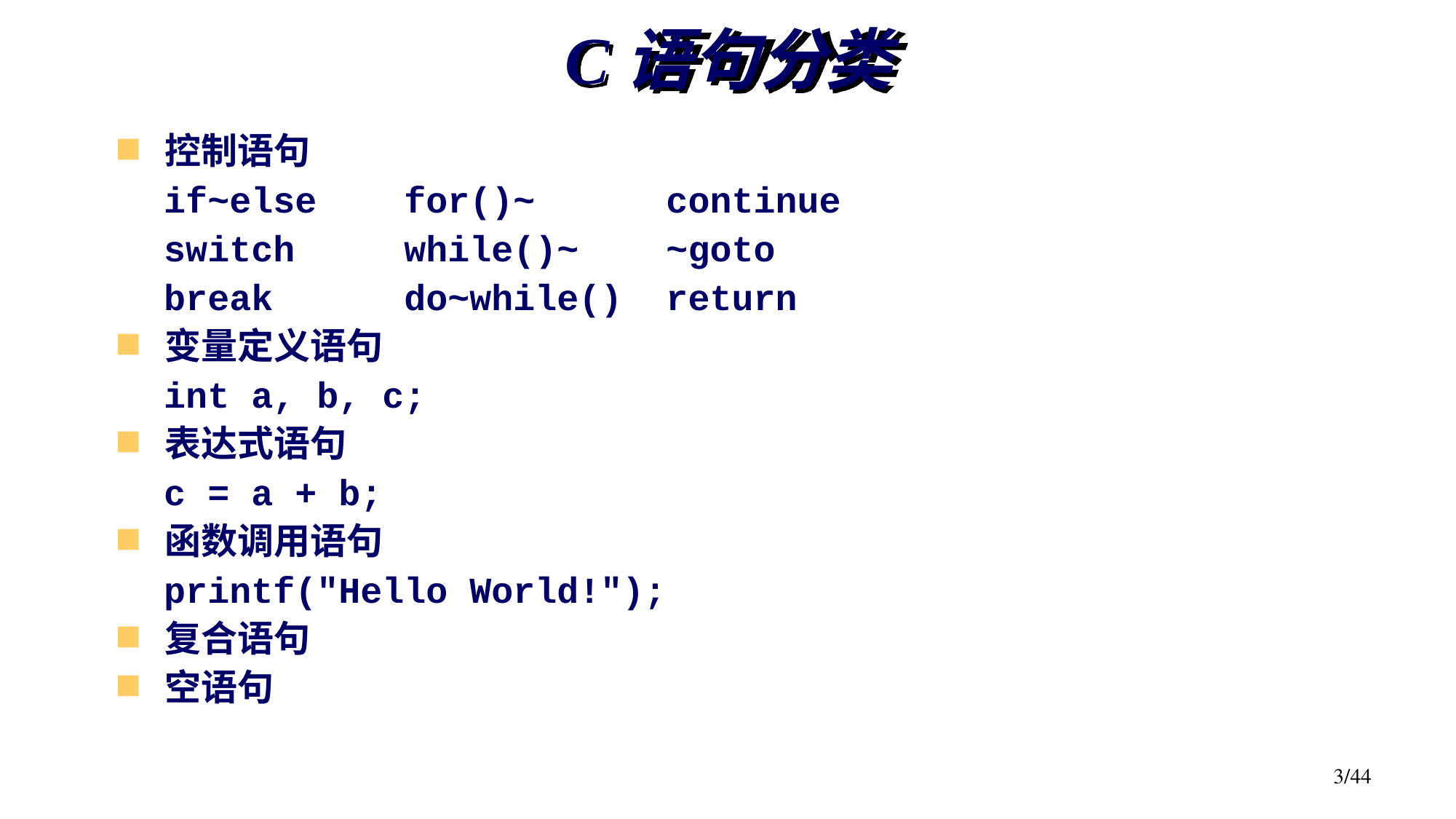

# C语句分类
控制语句
  if~else    for()~      continue
  switch     while()~    ~goto
  break      do~while()  return
变量定义语句
  int a, b, c;
表达式语句
  c = a + b;
函数调用语句
  printf("Hello World!");
复合语句
空语句